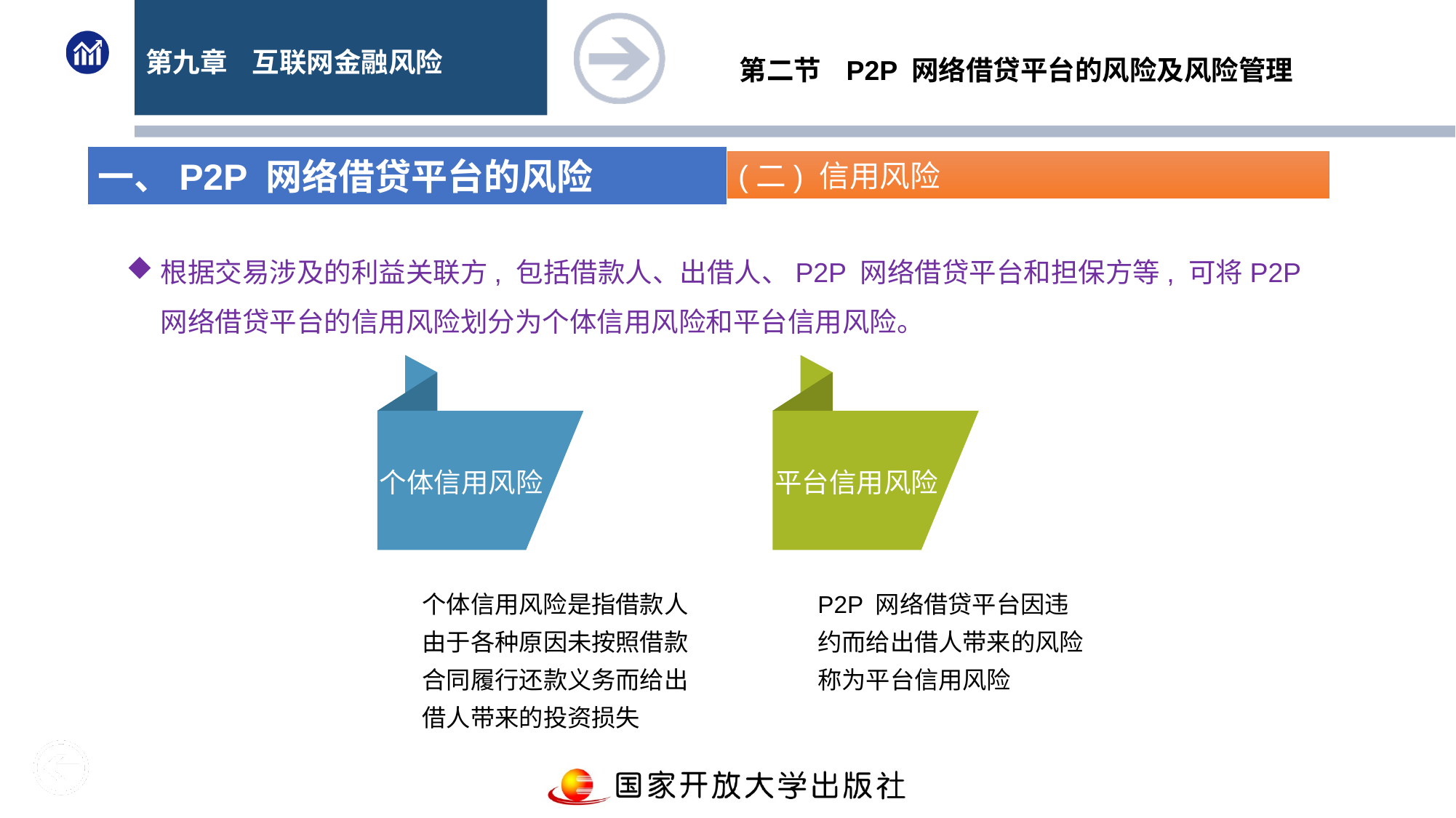

第二节   P2P 网络借贷平台的风险及风险管理
第九章    互联网金融风险
一、P2P 网络借贷平台的风险
(二) 信用风险
根据交易涉及的利益关联方, 包括借款人、出借人、P2P 网络借贷平台和担保方等, 可将P2P 网络借贷平台的信用风险划分为个体信用风险和平台信用风险。

个体信用风险
平台信用风险
个体信用风险是指借款人由于各种原因未按照借款合同履行还款义务而给出借人带来的投资损失
P2P 网络借贷平台因违约而给出借人带来的风险称为平台信用风险